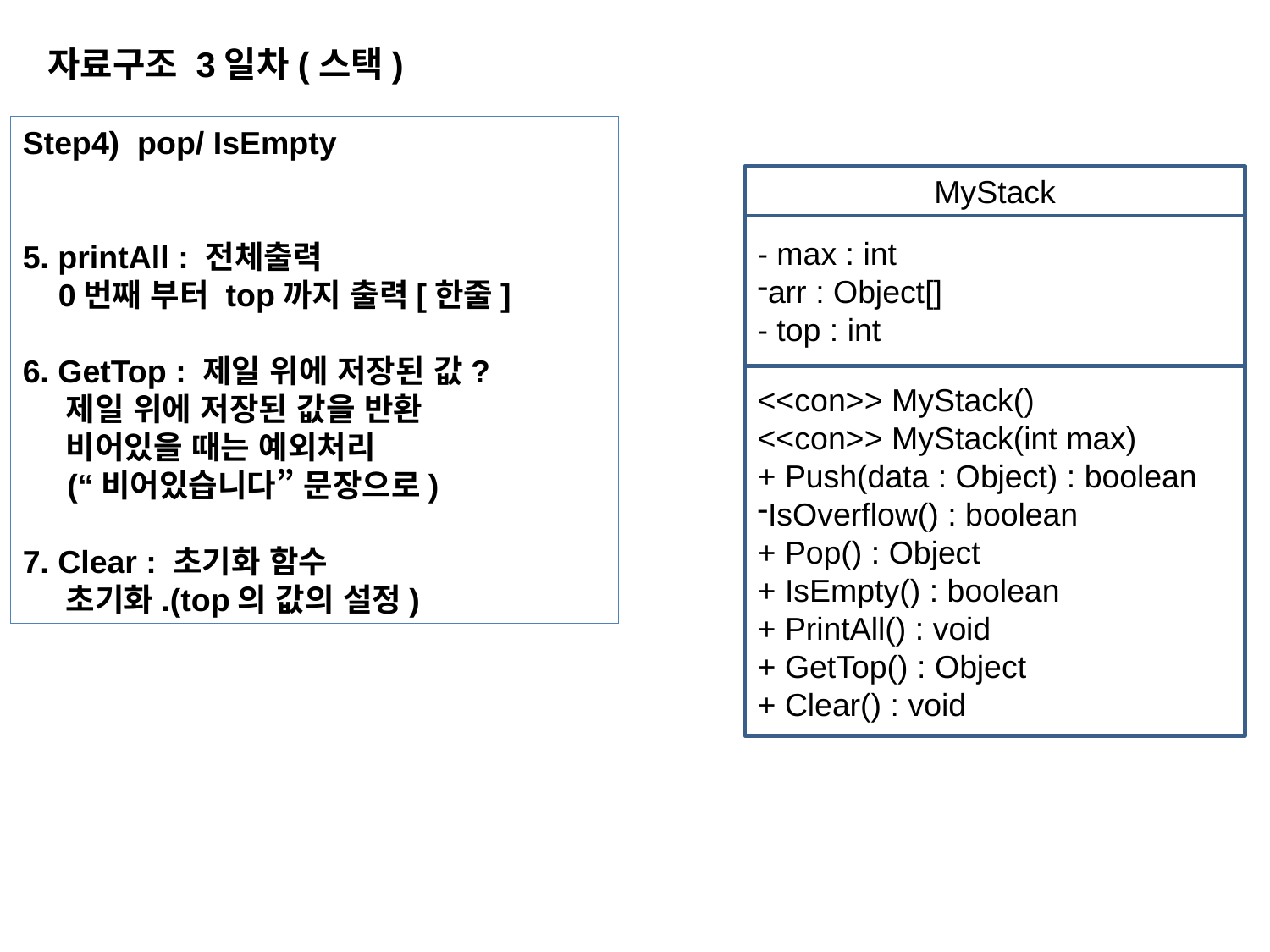

자료구조 3일차(스택)
Step4)  pop/ IsEmpty

5. printAll : 전체출력
    0번째 부터 top까지 출력[한줄]

6. GetTop : 제일 위에 저장된 값?
    제일 위에 저장된 값을 반환
    비어있을 때는 예외처리
     (“비어있습니다” 문장으로)

7. Clear : 초기화 함수
    초기화.(top의 값의 설정)
MyStack
- max : int
arr : Object[]
- top : int
<<con>> MyStack()
<<con>> MyStack(int max)
+ Push(data : Object) : boolean
IsOverflow() : boolean
+ Pop() : Object
+ IsEmpty() : boolean
+ PrintAll() : void
+ GetTop() : Object
+ Clear() : void